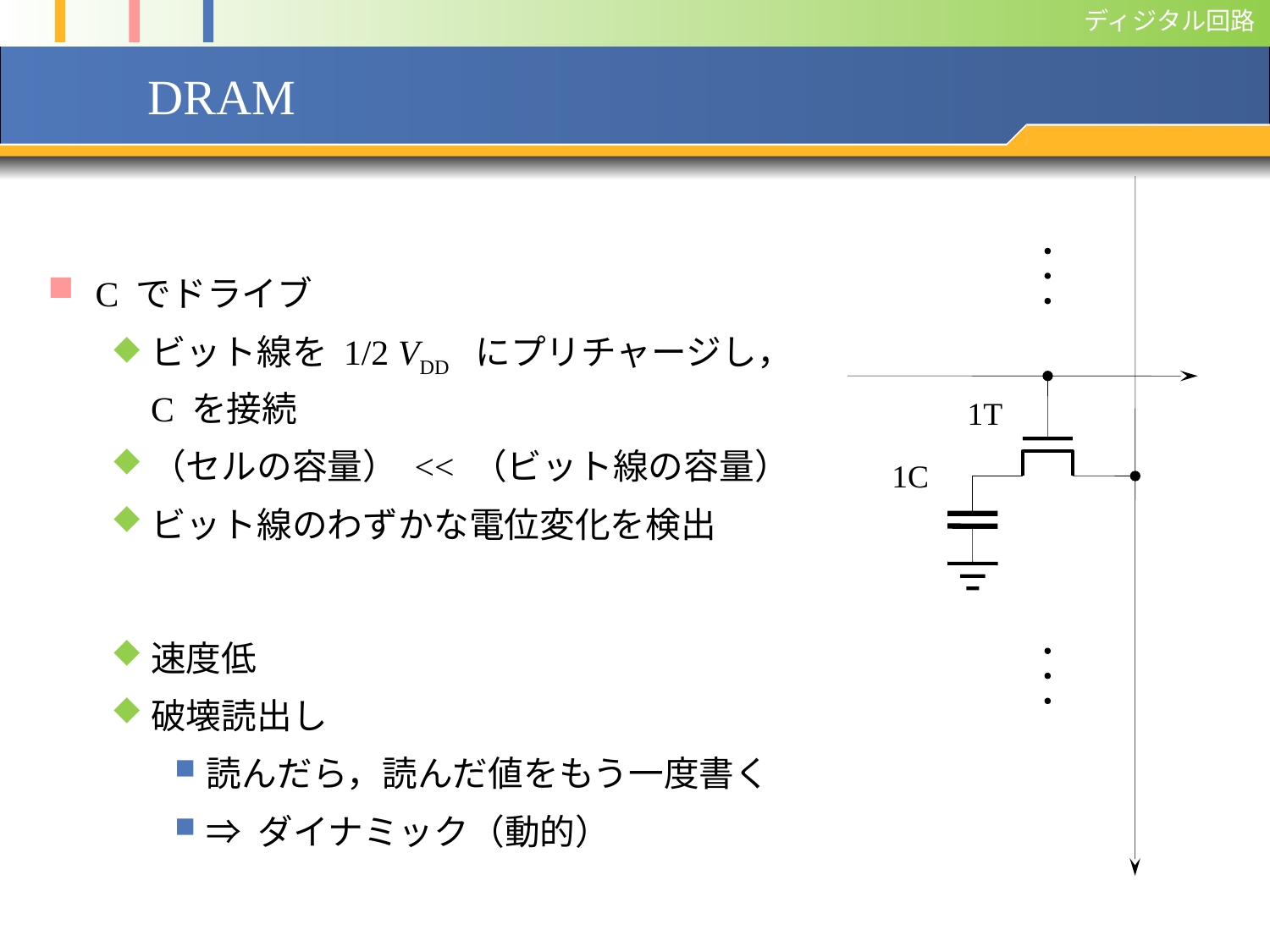

# DRAM
C でドライブ
ビット線を 1/2 VDD  にプリチャージし，
C を接続
（セルの容量） << （ビット線の容量）
ビット線のわずかな電位変化を検出

速度低
破壊読出し
読んだら，読んだ値をもう一度書く
⇒ ダイナミック（動的）

1T

1C